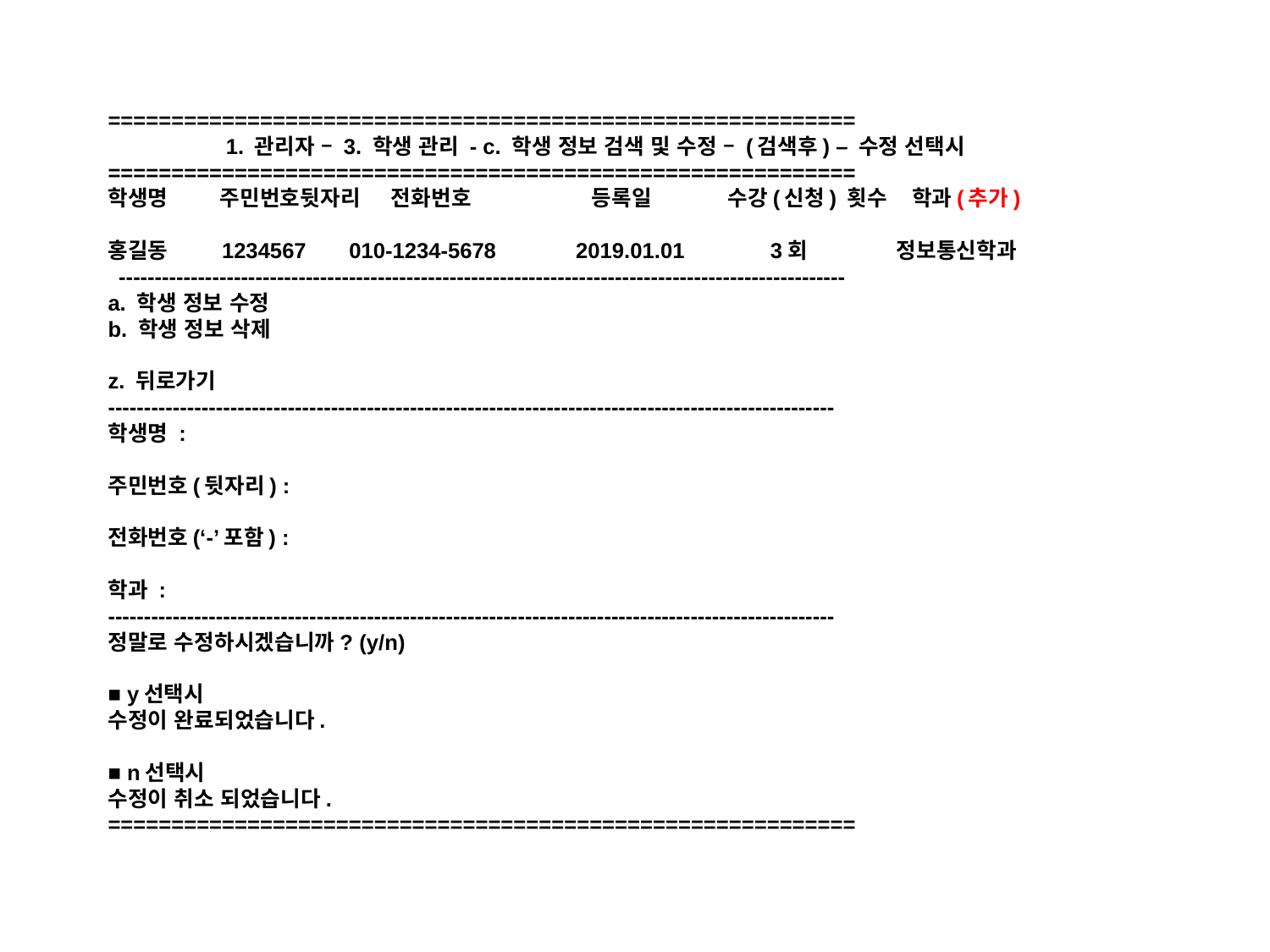

# =========================================================== 1. 관리자 – 3. 학생 관리 - c. 학생 정보 검색 및 수정 – (검색후) – 수정 선택시 =========================================================== 학생명	주민번호뒷자리     전화번호    	      등록일	          수강(신청) 횟수    학과(추가) 홍길동        1234567       010-1234-5678             2019.01.01              3회	 정보통신학과 ----------------------------------------------------------------------------------------------------- a. 학생 정보 수정 b. 학생 정보 삭제 z. 뒤로가기 ----------------------------------------------------------------------------------------------------- 학생명 : 주민번호(뒷자리) : 전화번호(‘-’포함) : 학과 : ----------------------------------------------------------------------------------------------------- 정말로 수정하시겠습니까? (y/n) ■ y선택시 수정이 완료되었습니다. ■ n선택시 수정이 취소 되었습니다. ===========================================================